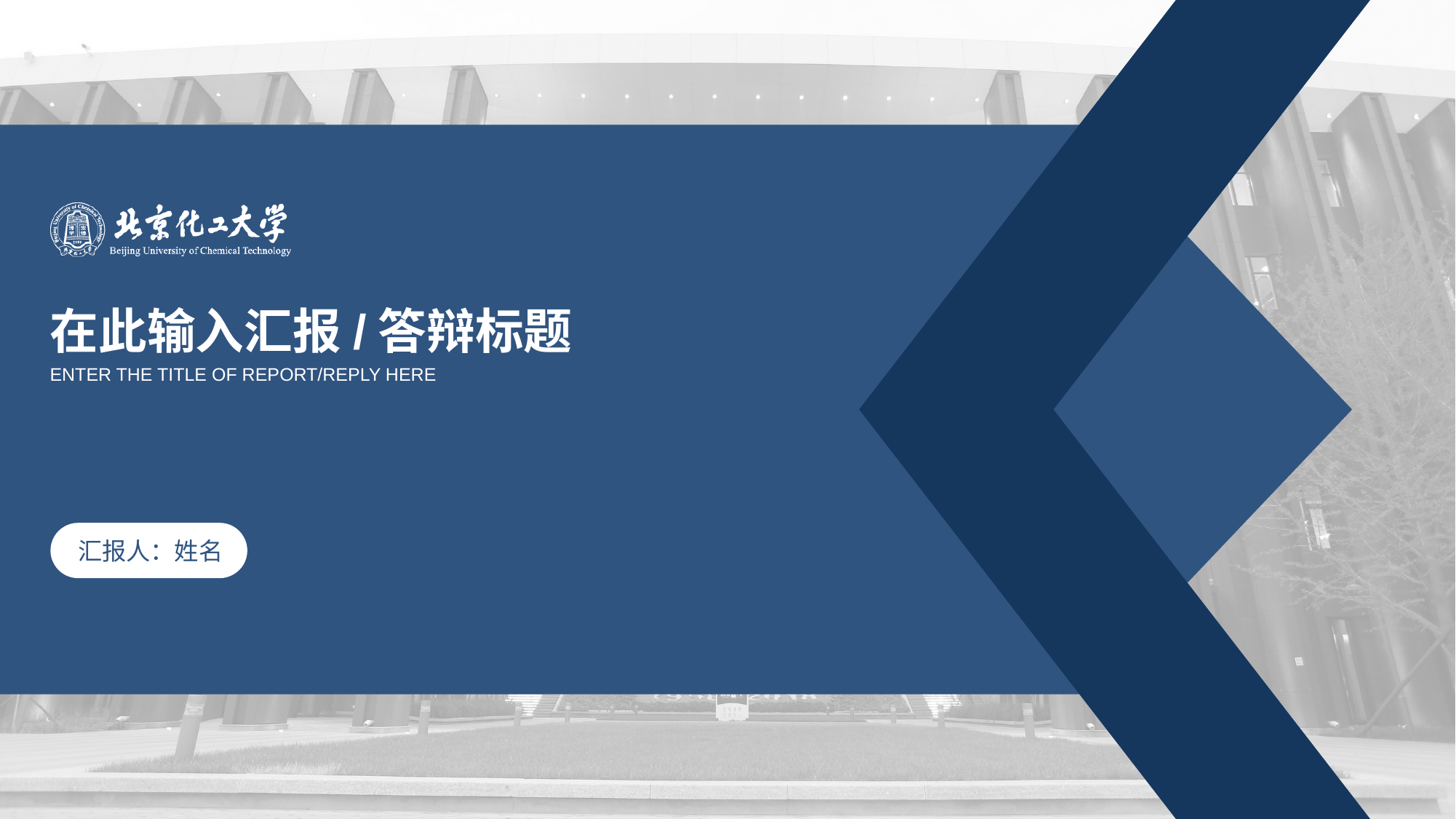

在此输入汇报/答辩标题
ENTER THE TITLE OF REPORT/REPLY HERE

汇报人：姓名